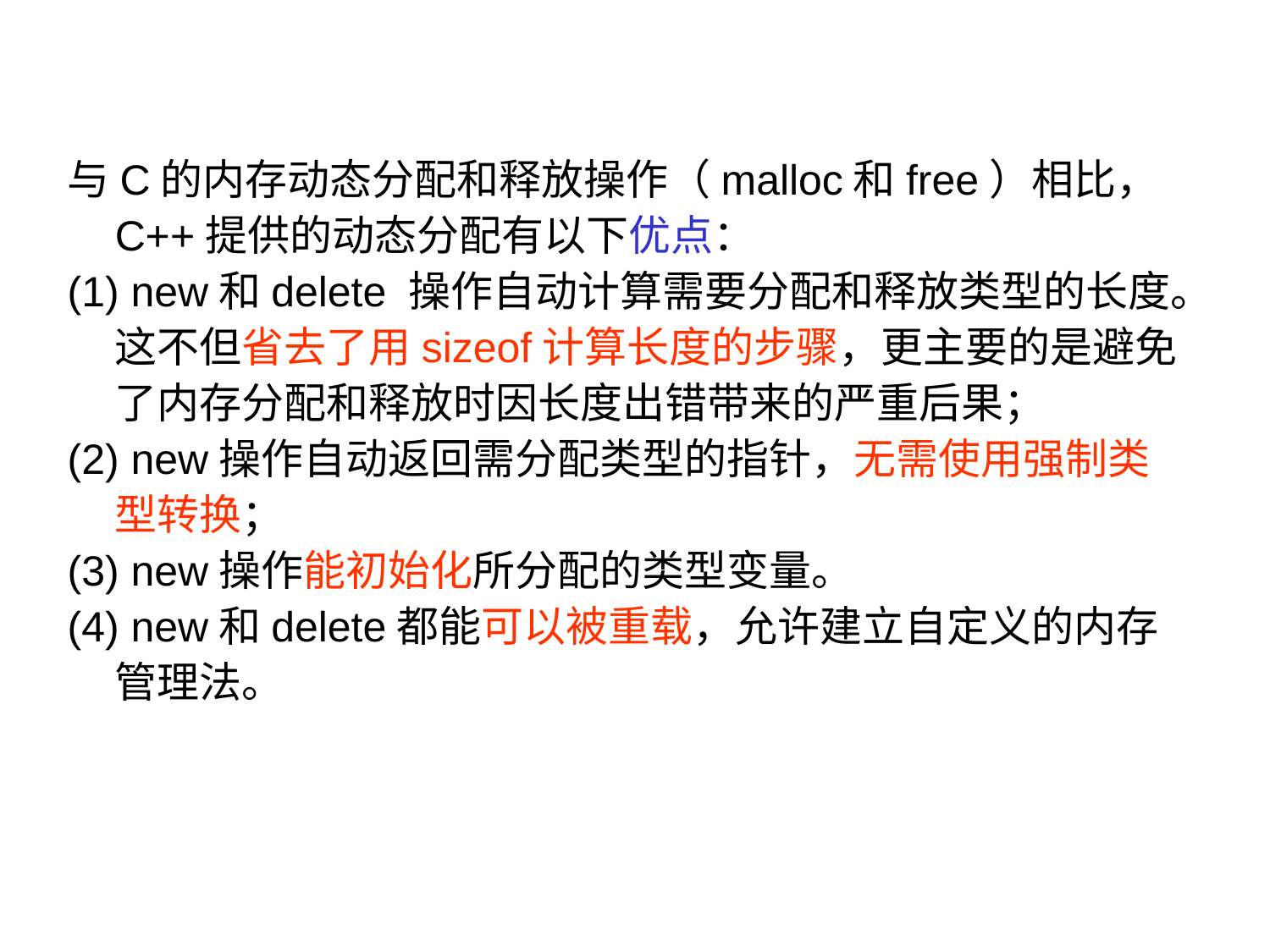

与C的内存动态分配和释放操作（malloc和free）相比，C++提供的动态分配有以下优点：
(1) new和delete 操作自动计算需要分配和释放类型的长度。这不但省去了用sizeof计算长度的步骤，更主要的是避免了内存分配和释放时因长度出错带来的严重后果；
(2) new操作自动返回需分配类型的指针，无需使用强制类型转换；
(3) new操作能初始化所分配的类型变量。
(4) new和delete都能可以被重载，允许建立自定义的内存管理法。